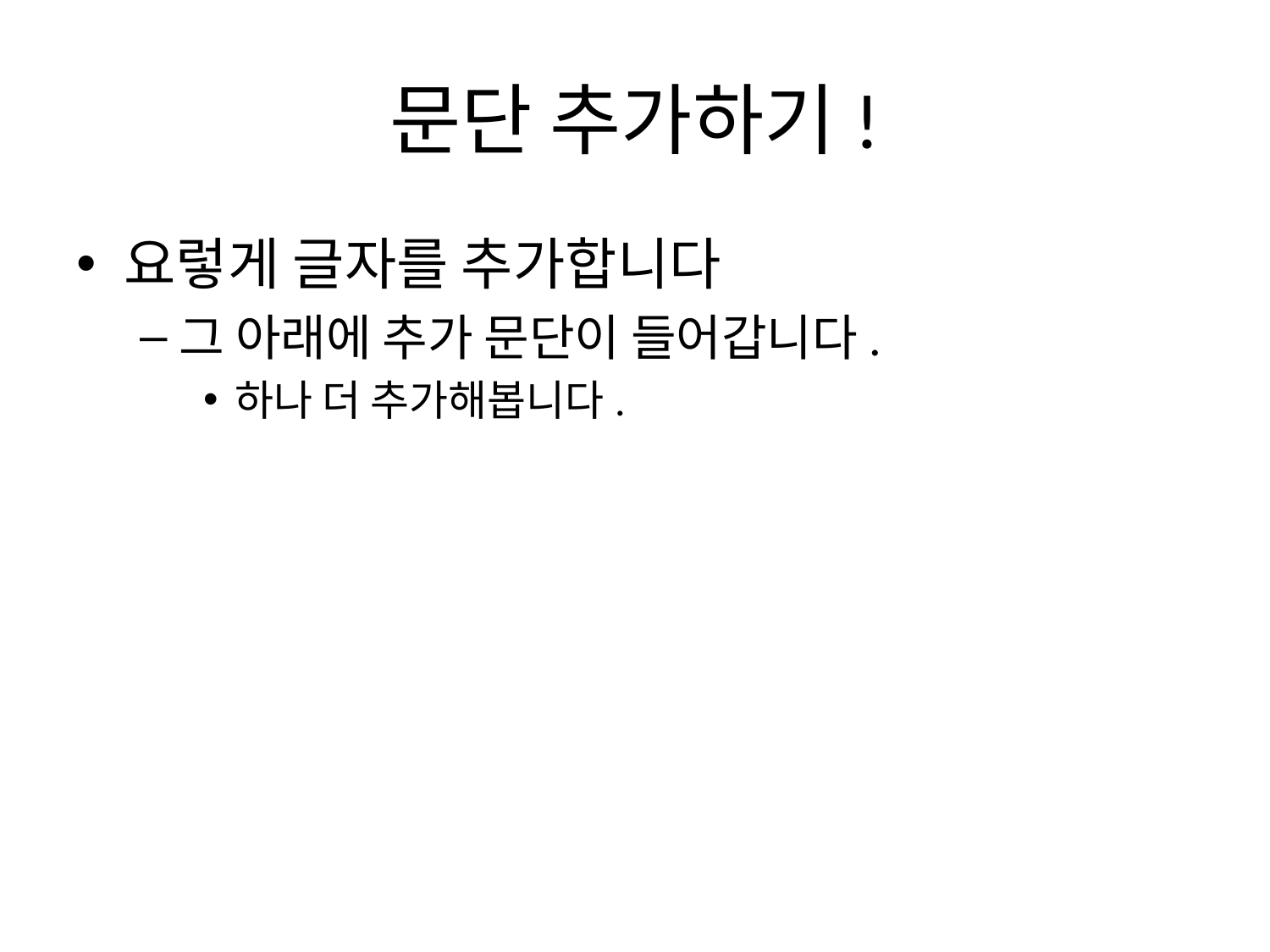

# 문단 추가하기!
요렇게 글자를 추가합니다
그 아래에 추가 문단이 들어갑니다.
하나 더 추가해봅니다.